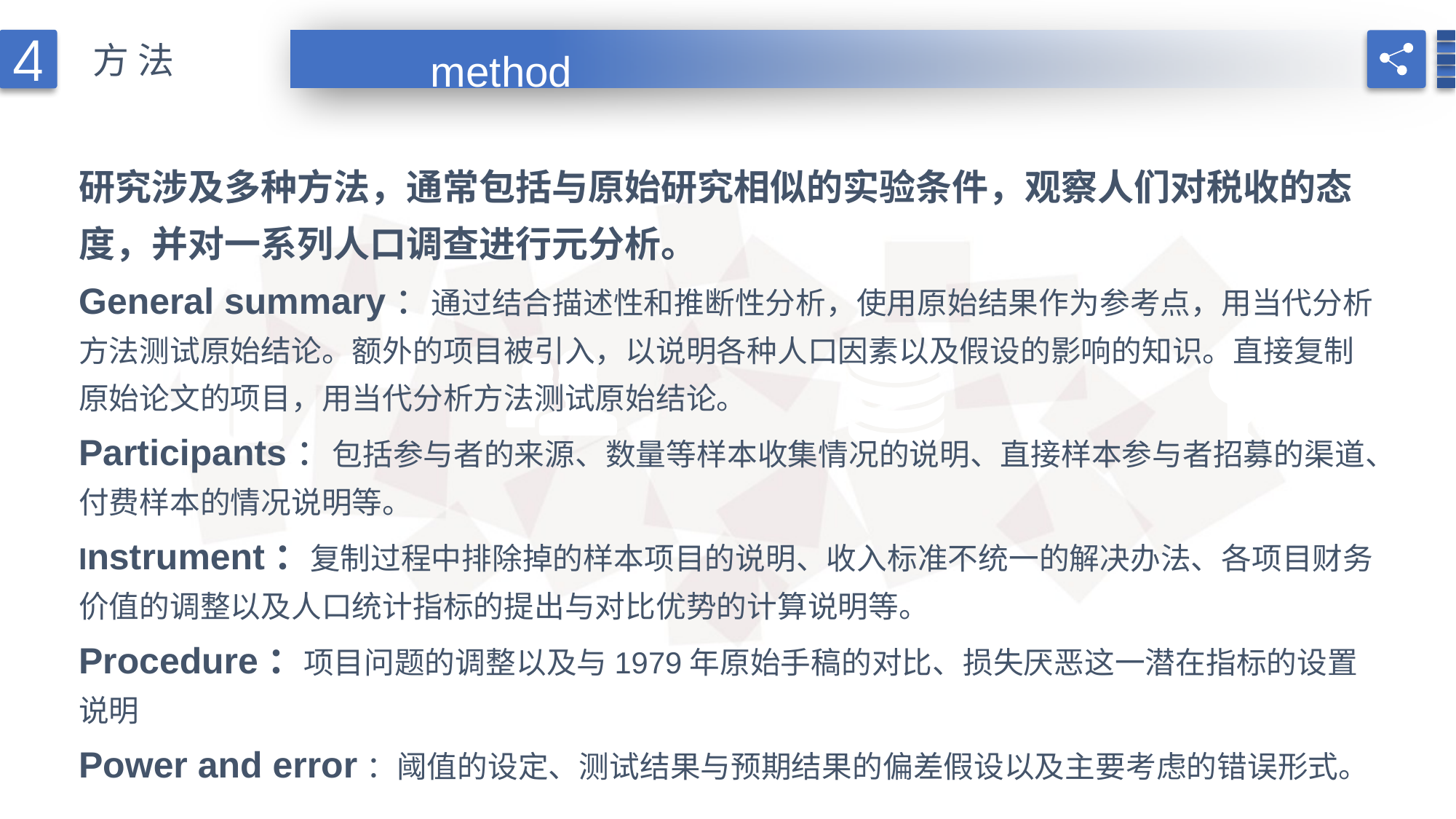

4

方法
method
研究涉及多种方法，通常包括与原始研究相似的实验条件，观察人们对税收的态度，并对一系列人口调查进行元分析。
General summary：通过结合描述性和推断性分析，使用原始结果作为参考点，用当代分析方法测试原始结论。额外的项目被引入，以说明各种人口因素以及假设的影响的知识。直接复制原始论文的项目，用当代分析方法测试原始结论。
Participants：包括参与者的来源、数量等样本收集情况的说明、直接样本参与者招募的渠道、付费样本的情况说明等。
Instrument：复制过程中排除掉的样本项目的说明、收入标准不统一的解决办法、各项目财务价值的调整以及人口统计指标的提出与对比优势的计算说明等。
Procedure：项目问题的调整以及与1979年原始手稿的对比、损失厌恶这一潜在指标的设置说明
Power and error：阈值的设定、测试结果与预期结果的偏差假设以及主要考虑的错误形式。